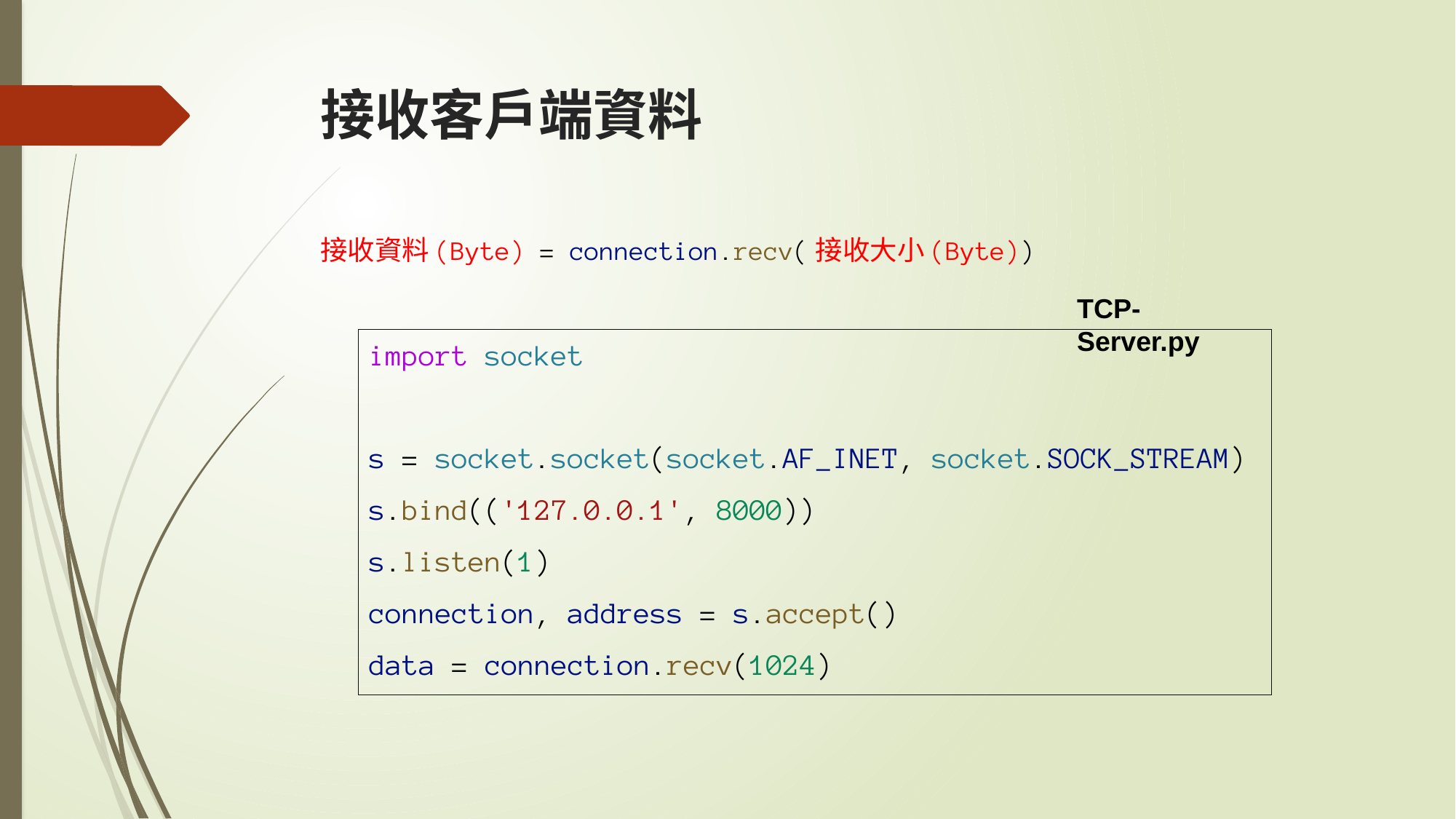

# 接收客戶端資料
接收資料(Byte) = connection.recv(接收大小(Byte))
TCP-Server.py
import socket

s = socket.socket(socket.AF_INET, socket.SOCK_STREAM)
s.bind(('127.0.0.1', 8000))
s.listen(1)
connection, address = s.accept()
data = connection.recv(1024)